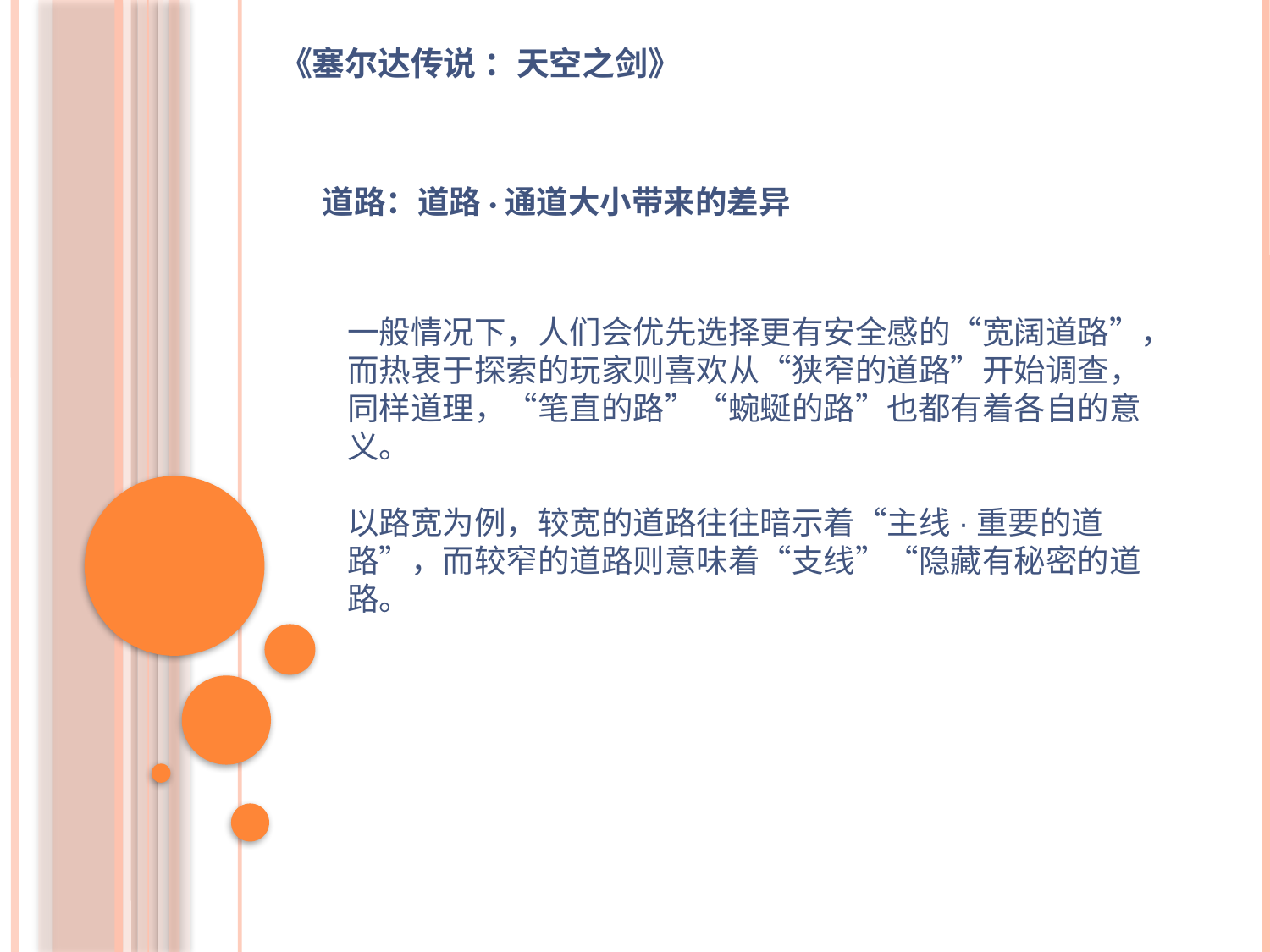

# 《塞尔达传说 ：天空之剑》
 道路：道路·通道大小带来的差异
一般情况下，人们会优先选择更有安全感的“宽阔道路”，而热衷于探索的玩家则喜欢从“狭窄的道路”开始调查，同样道理，“笔直的路”“蜿蜒的路”也都有着各自的意义。

以路宽为例，较宽的道路往往暗示着“主线·重要的道路”，而较窄的道路则意味着“支线”“隐藏有秘密的道路。